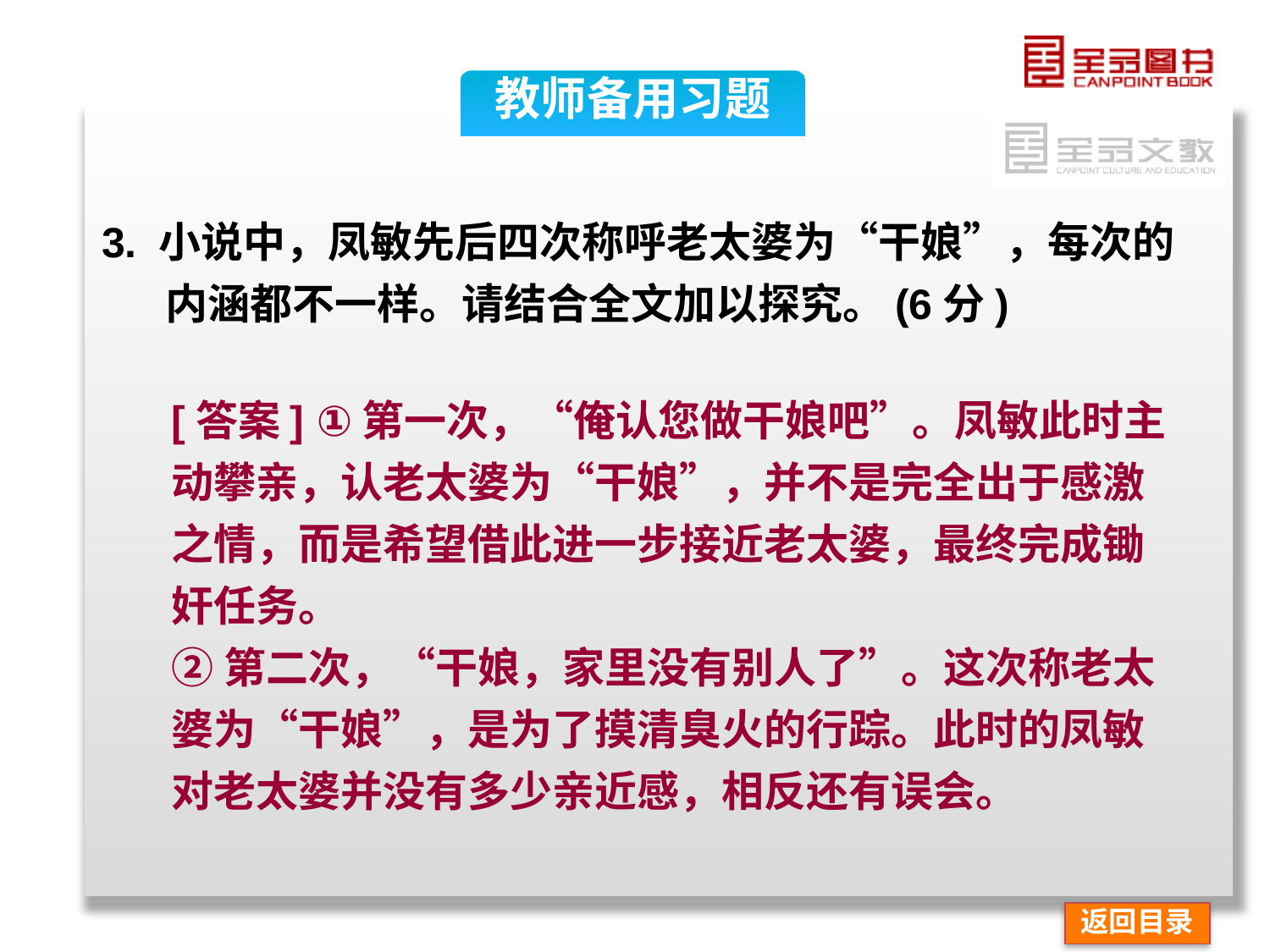

教师备用习题
3. 小说中，凤敏先后四次称呼老太婆为“干娘”，每次的内涵都不一样。请结合全文加以探究。(6分)
[答案] ①第一次，“俺认您做干娘吧”。凤敏此时主动攀亲，认老太婆为“干娘”，并不是完全出于感激之情，而是希望借此进一步接近老太婆，最终完成锄奸任务。
②第二次，“干娘，家里没有别人了”。这次称老太婆为“干娘”，是为了摸清臭火的行踪。此时的凤敏对老太婆并没有多少亲近感，相反还有误会。
返回目录